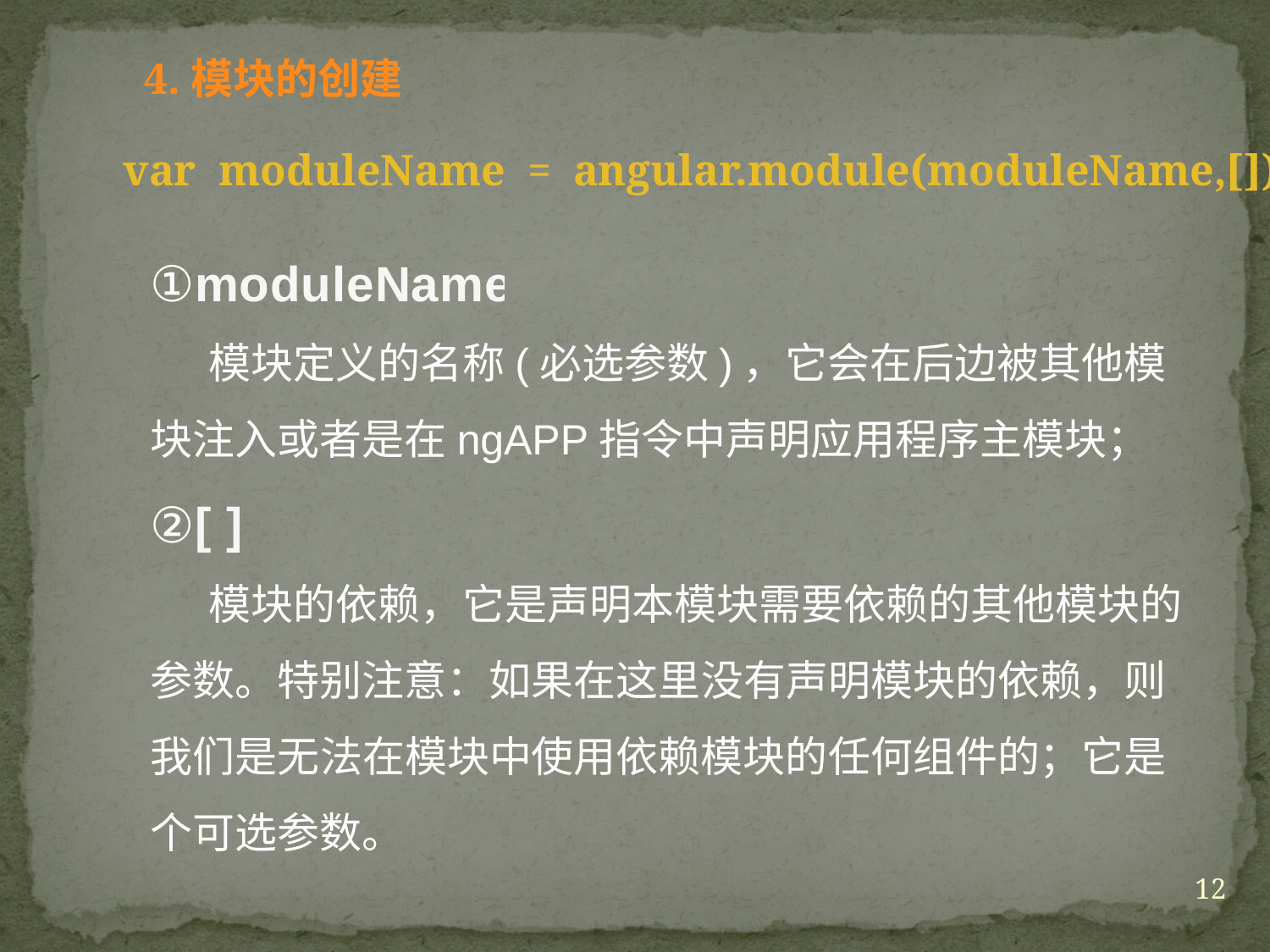

4.模块的创建
var  moduleName  =  angular.module(moduleName,[]);
①moduleName
       模块定义的名称(必选参数)，它会在后边被其他模块注入或者是在ngAPP指令中声明应用程序主模块；
②[ ]
     模块的依赖，它是声明本模块需要依赖的其他模块的参数。特别注意：如果在这里没有声明模块的依赖，则我们是无法在模块中使用依赖模块的任何组件的；它是个可选参数。

12